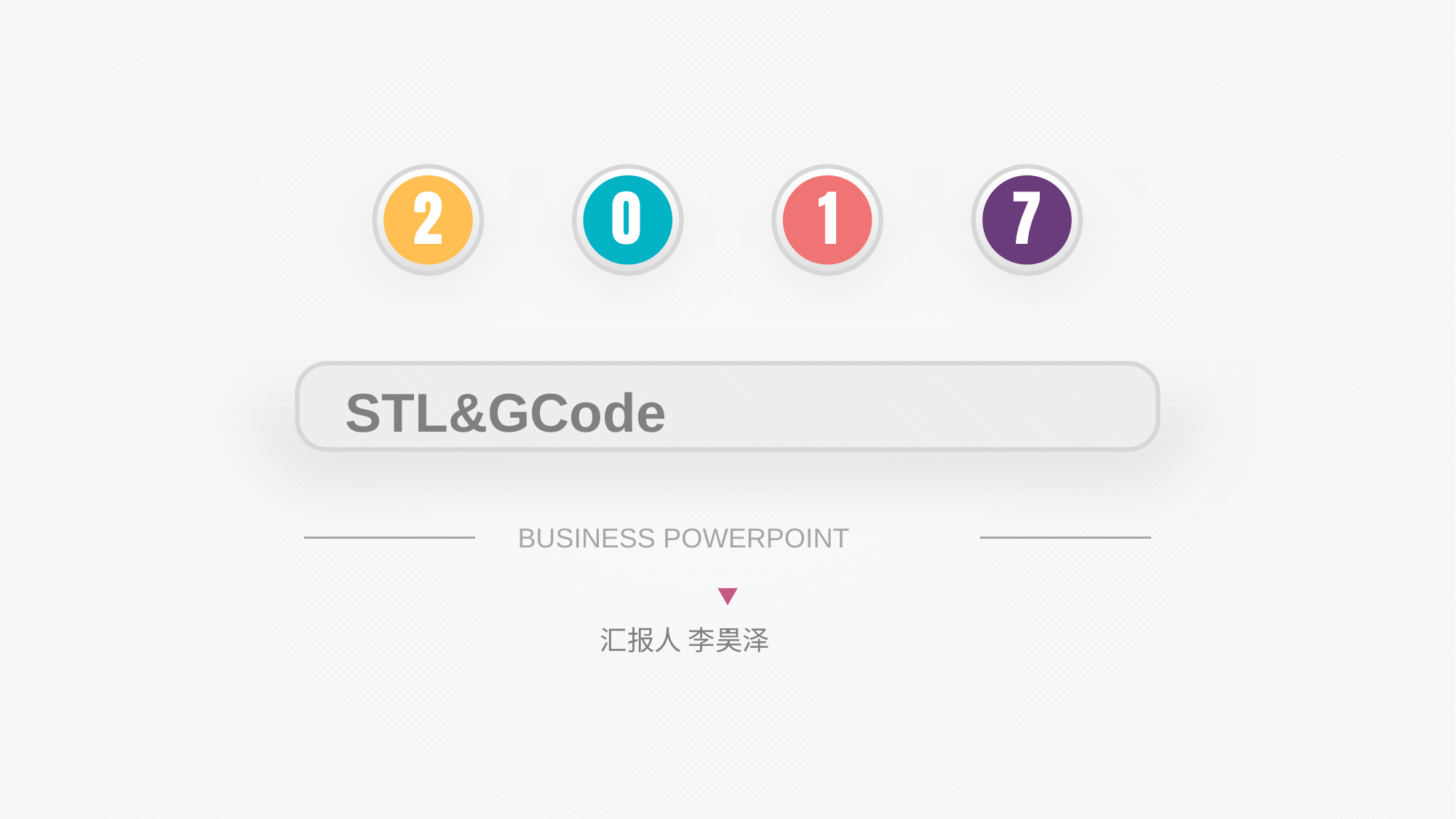

2

0

1

7

STL&GCode
BUSINESS POWERPOINT

：
汇报人 李昊泽